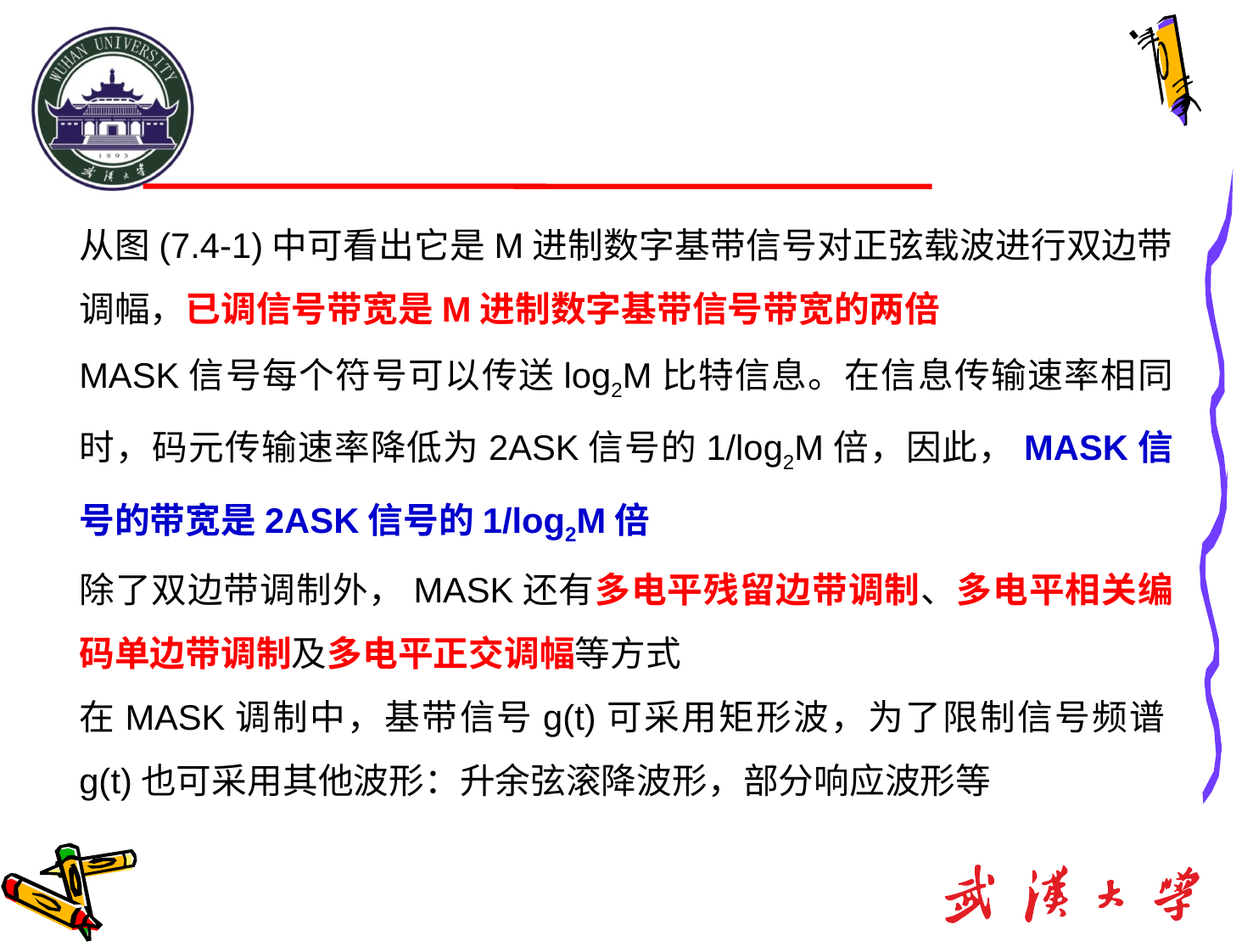

从图(7.4-1)中可看出它是M进制数字基带信号对正弦载波进行双边带调幅，已调信号带宽是M进制数字基带信号带宽的两倍
MASK信号每个符号可以传送log2M比特信息。在信息传输速率相同时，码元传输速率降低为2ASK信号的1/log2M倍，因此，MASK信号的带宽是2ASK信号的1/log2M倍
除了双边带调制外，MASK还有多电平残留边带调制、多电平相关编码单边带调制及多电平正交调幅等方式
在MASK调制中，基带信号g(t)可采用矩形波，为了限制信号频谱g(t)也可采用其他波形：升余弦滚降波形，部分响应波形等